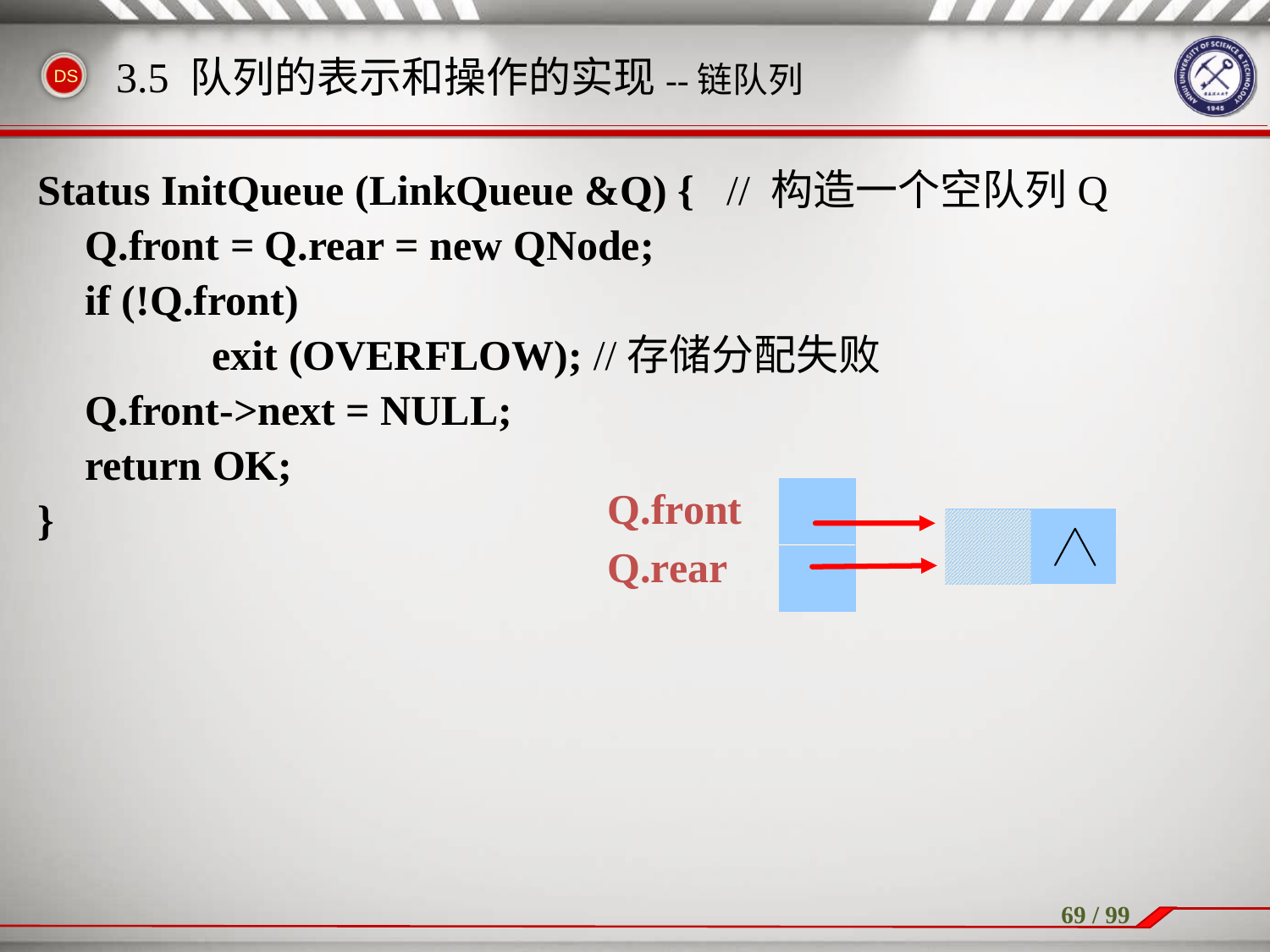

# 3.5 队列的表示和操作的实现--链队列
Status InitQueue (LinkQueue &Q) {   // 构造一个空队列Q
	Q.front = Q.rear = new QNode;
	if (!Q.front)
		exit (OVERFLOW); //存储分配失败
	Q.front->next = NULL;
	return OK;
}
Q.front

Q.rear